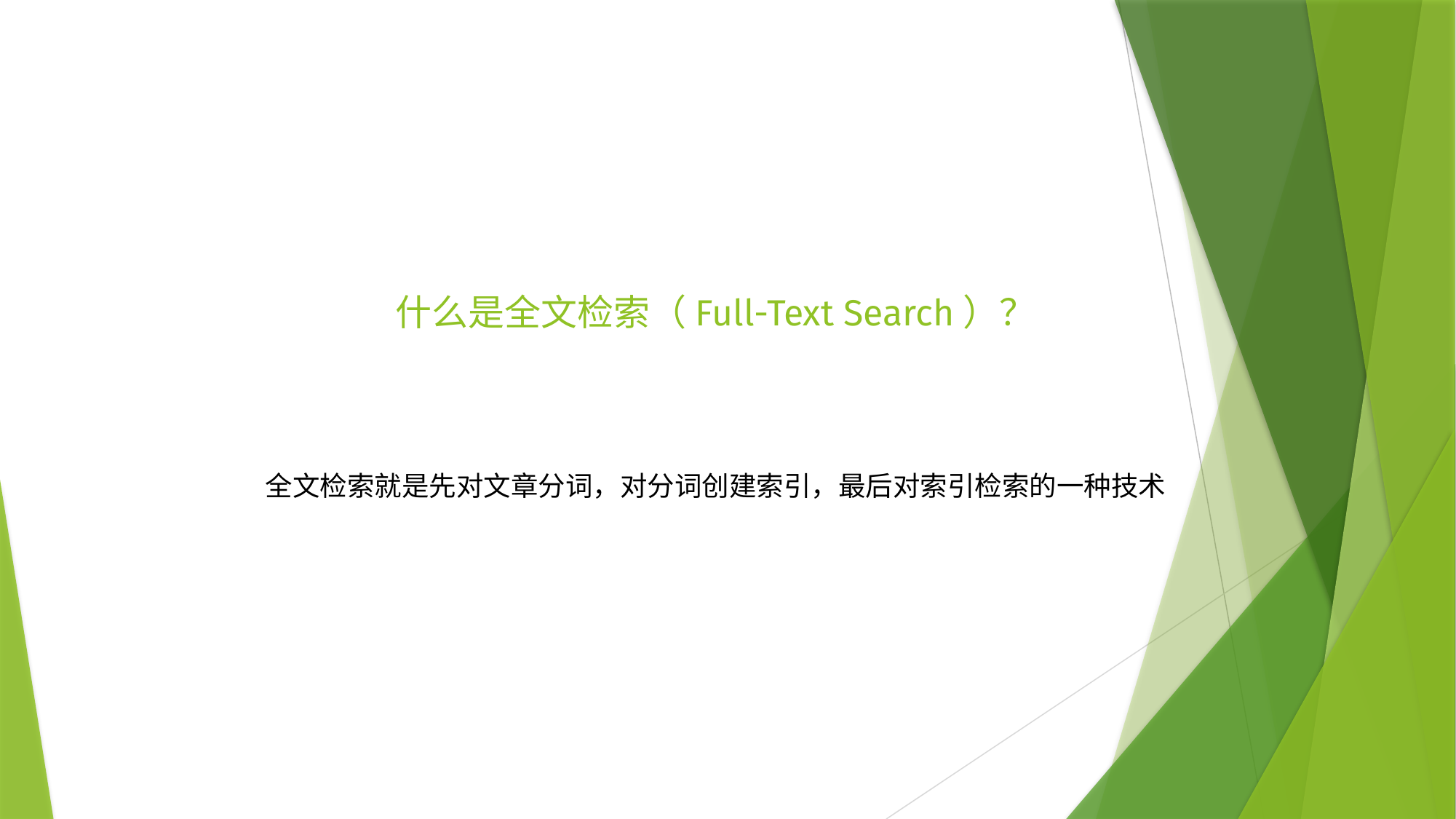

# 什么是全文检索（Full-Text Search）？
全文检索就是先对文章分词，对分词创建索引，最后对索引检索的一种技术